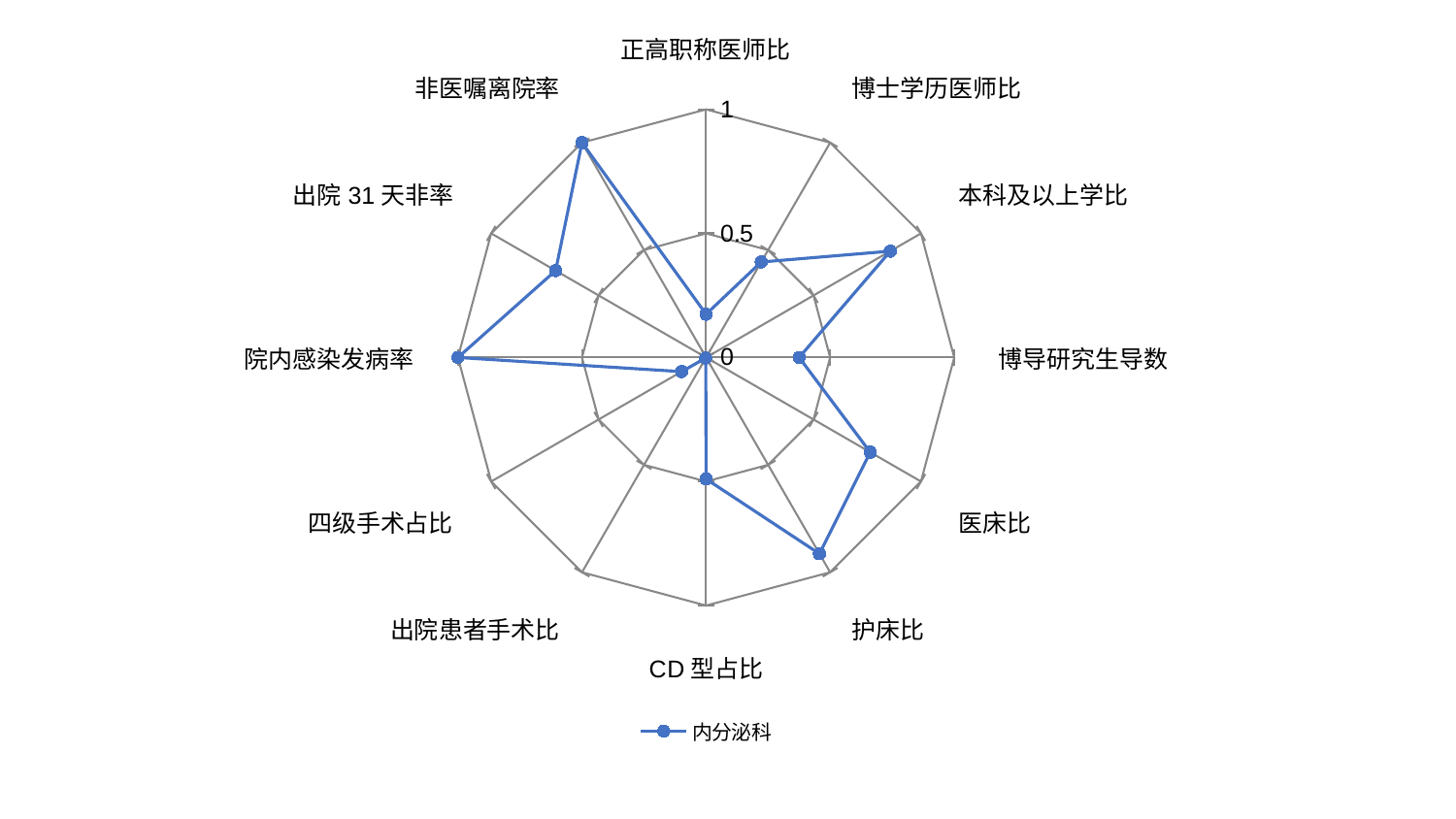

### Chart

| Category | 内分泌科 |
|---|---|
| 正高职称医师比 | 0.174273858921162 |
| 博士学历医师比 | 0.444444444444444 |
| 本科及以上学比 | 0.857142857142857 |
| 博导研究生导数 | 0.375 |
| 医床比 | 0.763972868217054 |
| 护床比 | 0.91384199343249 |
| CD型占比 | 0.490171061336358 |
| 出院患者手术比 | 0.00273706585906328 |
| 四级手术占比 | 0.113897596656217 |
| 院内感染发病率 | 1.0 |
| 出院31天非率 | 0.700210238002258 |
| 非医嘱离院率 | 1.0 |
20